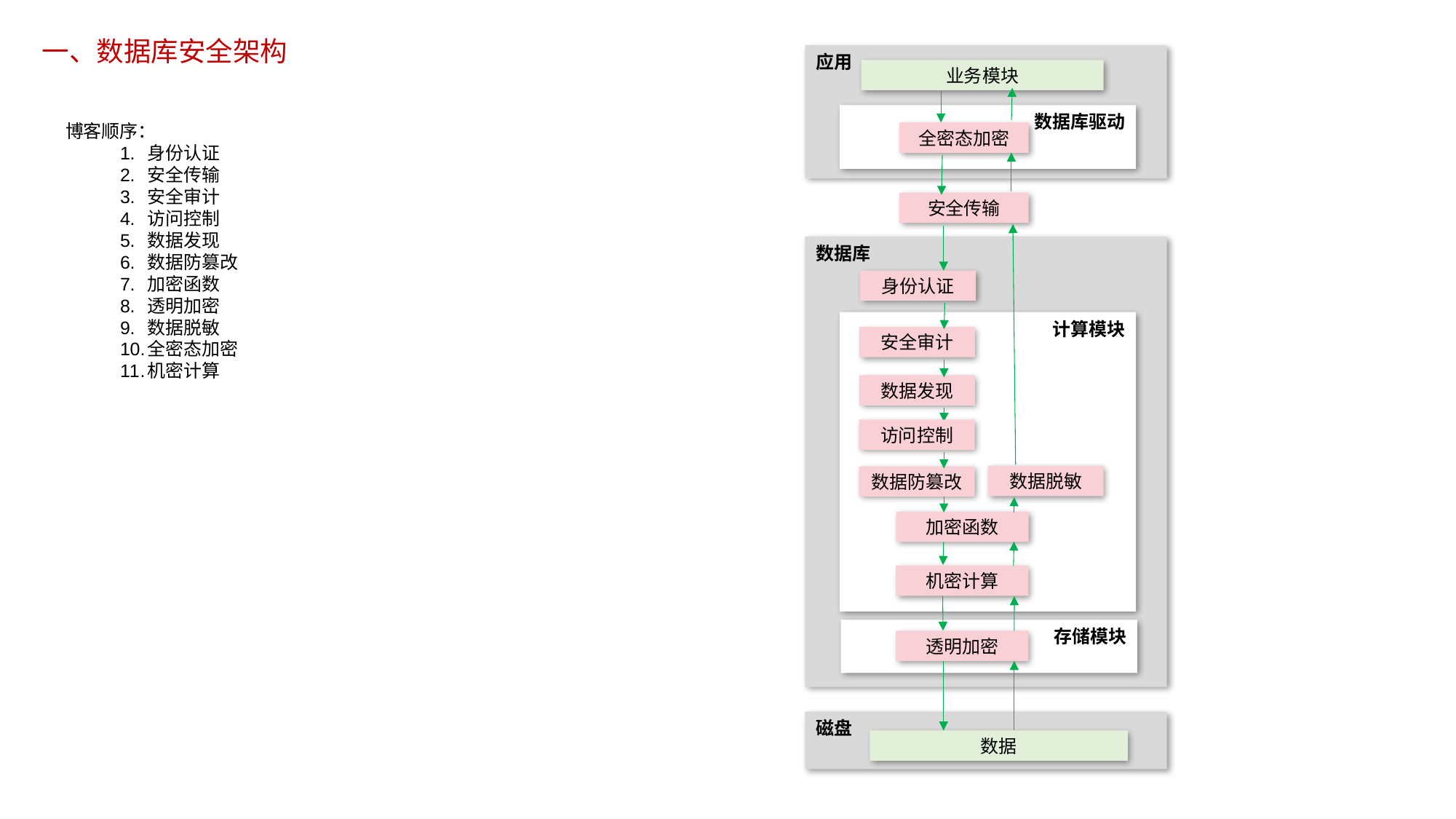

一、数据库安全架构
应用
业务模块
数据库驱动
博客顺序：
身份认证
安全传输
安全审计
访问控制
数据发现
数据防篡改
加密函数
透明加密
数据脱敏
全密态加密
机密计算
全密态加密
安全传输
数据库
身份认证
计算模块
安全审计
数据发现
访问控制
数据脱敏
数据防篡改
加密函数
机密计算
存储模块
透明加密
磁盘
数据